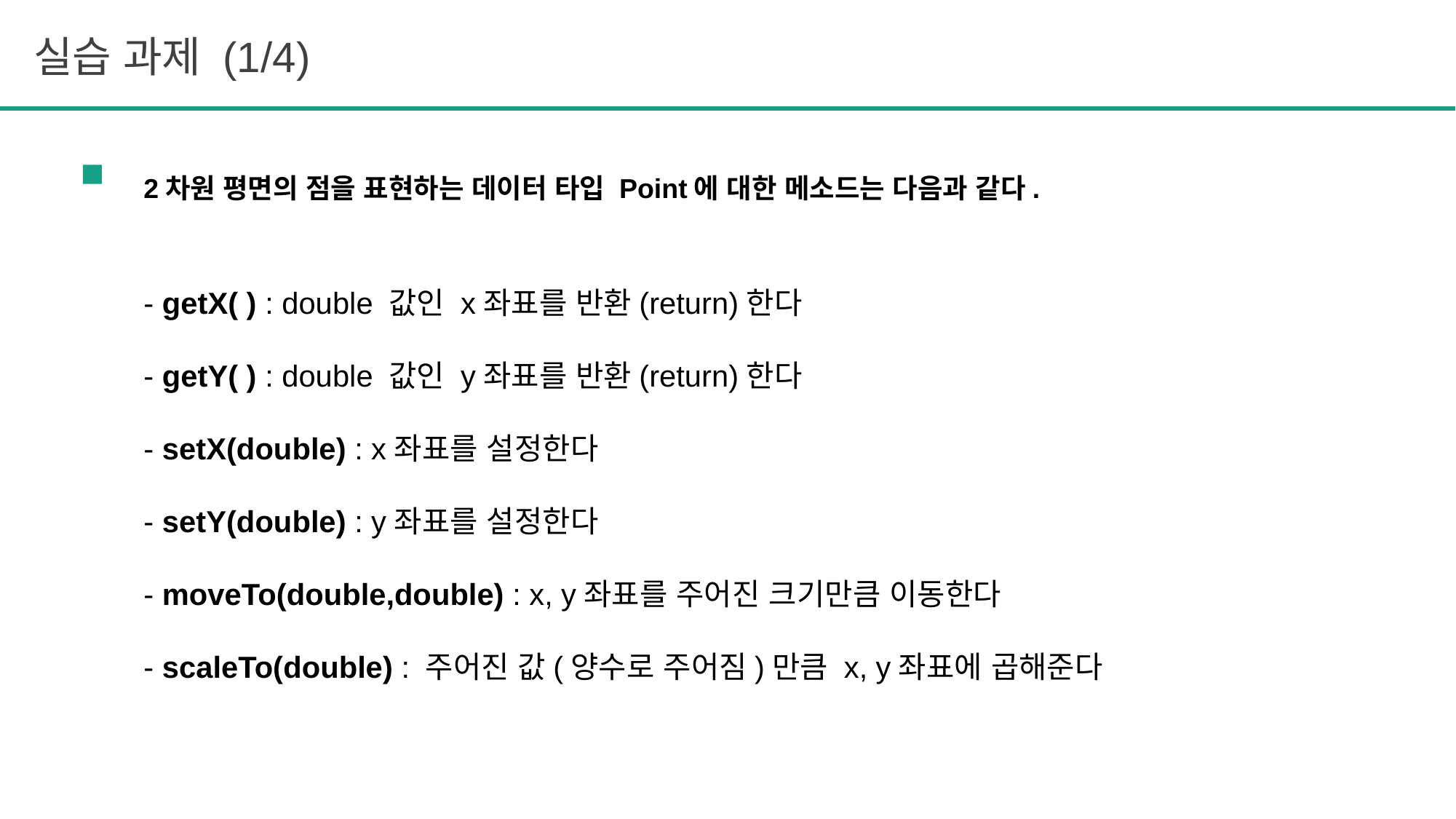

실습 과제 (1/4)
2차원 평면의 점을 표현하는 데이터 타입 Point에 대한 메소드는 다음과 같다.

- getX( ) : double 값인 x좌표를 반환(return)한다
- getY( ) : double 값인 y좌표를 반환(return)한다
- setX(double) : x좌표를 설정한다
- setY(double) : y좌표를 설정한다
- moveTo(double,double) : x, y좌표를 주어진 크기만큼 이동한다
- scaleTo(double) : 주어진 값(양수로 주어짐)만큼 x, y좌표에 곱해준다